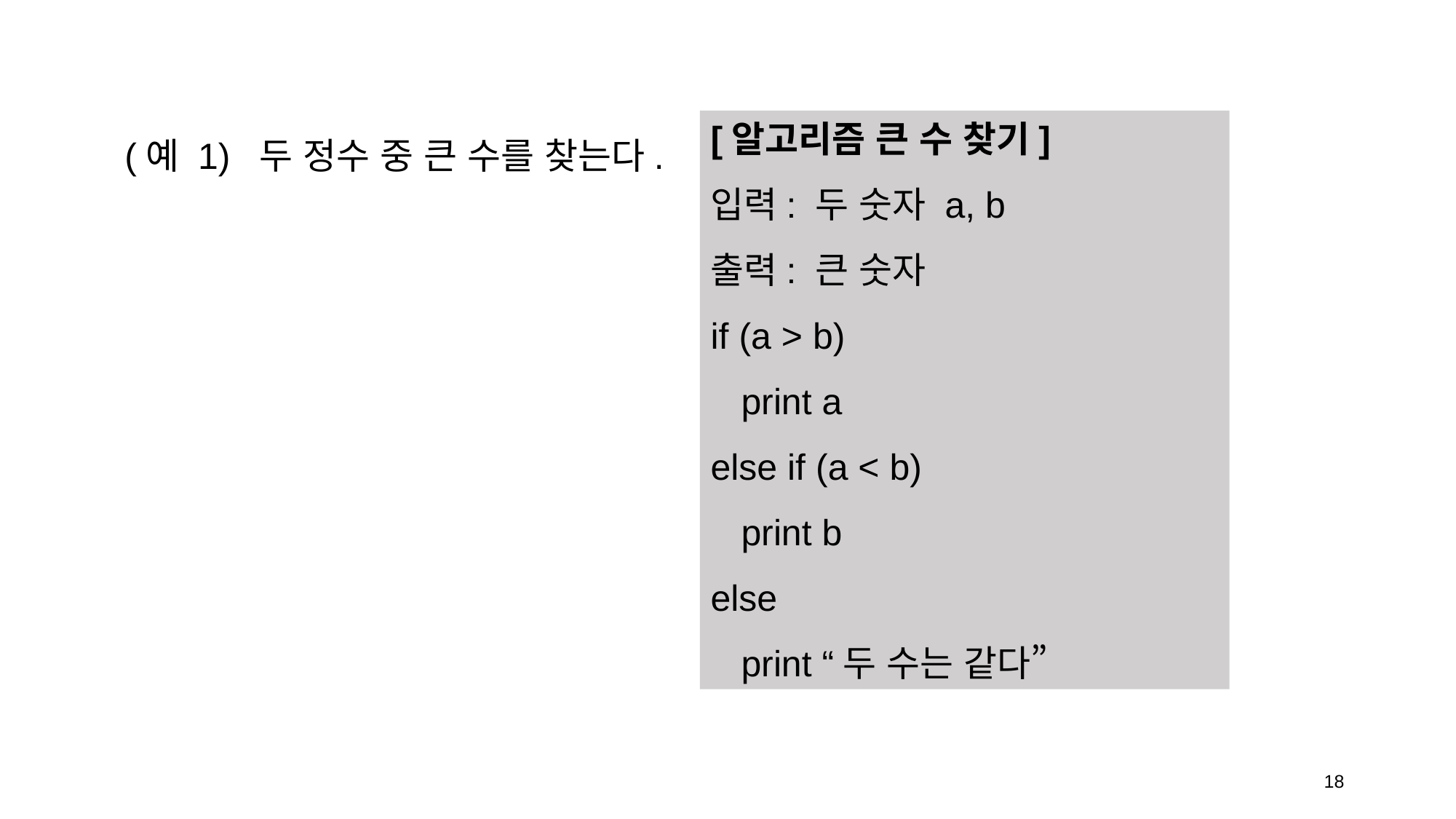

(예 1)  두 정수 중 큰 수를 찾는다.
[알고리즘 큰 수 찾기]
입력: 두 숫자 a, b
출력: 큰 숫자
if (a > b)
   print a
else if (a < b)
   print b
else
   print “두 수는 같다”
18